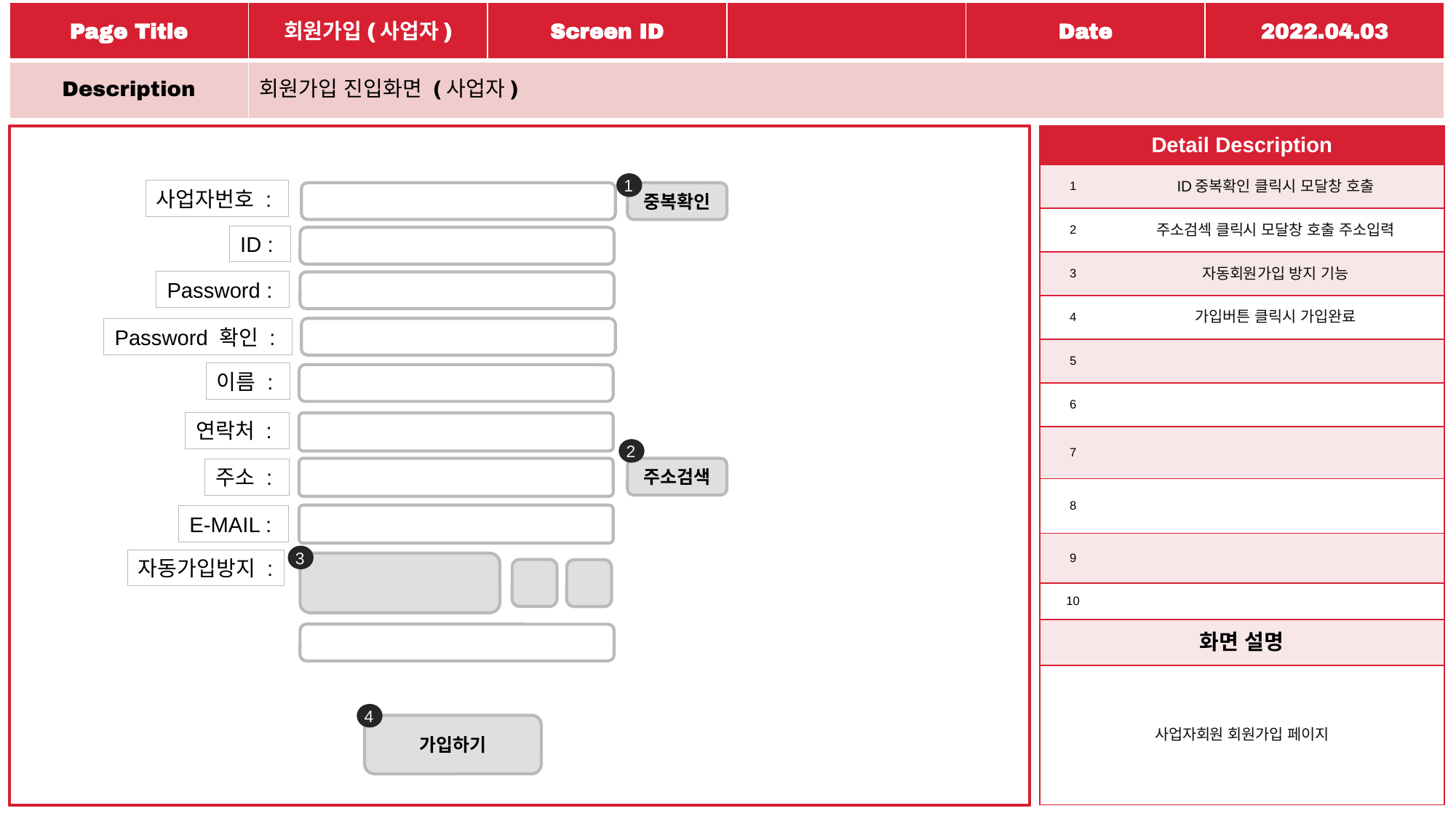

| Page Title | 회원가입(사업자) | Screen ID |  | Date | 2022.04.03 |
| --- | --- | --- | --- | --- | --- |
| Description | 회원가입 진입화면 (사업자) |  |  |  |  |
| Detail Description |  |
| --- | --- |
| 1 | ID중복확인 클릭시 모달창 호출 |
| 2 | 주소검섹 클릭시 모달창 호출 주소입력 |
| 3 | 자동회원가입 방지 기능 |
| 4 | 가입버튼 클릭시 가입완료 |
| 5 |  |
| 6 |  |
| 7 |  |
| 8 |  |
| 9 |  |
| 10 |  |
| 화면 설명 |  |
| 사업자회원 회원가입 페이지 |  |

1

사업자번호 :

중복확인
ID :

Password :

Password 확인 :
이름 :

연락처 :

2

주소검색
주소 :

E-MAIL :
3

자동가입방지 :

4

가입하기